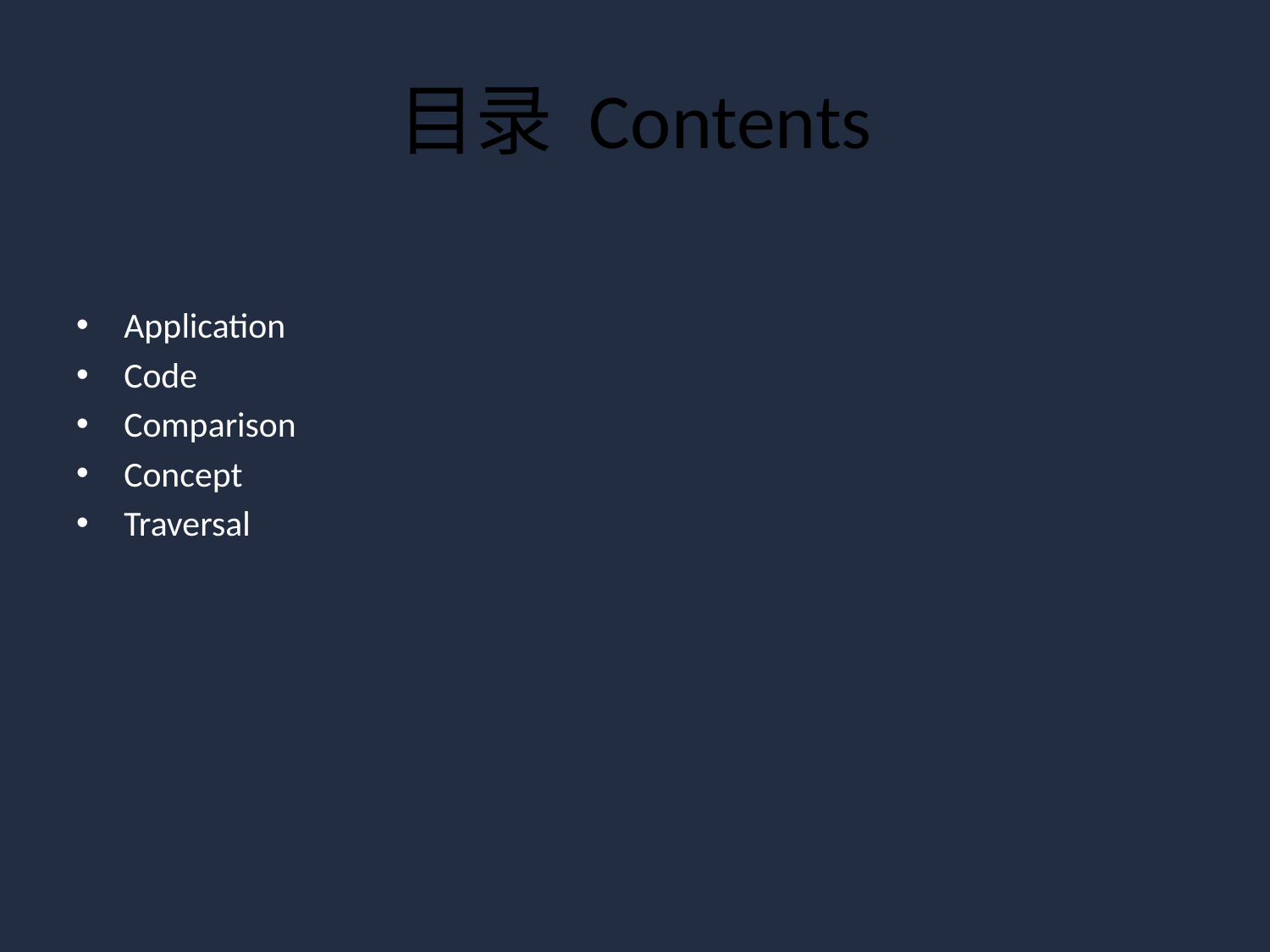

# 目录 Contents

Application
Code
Comparison
Concept
Traversal